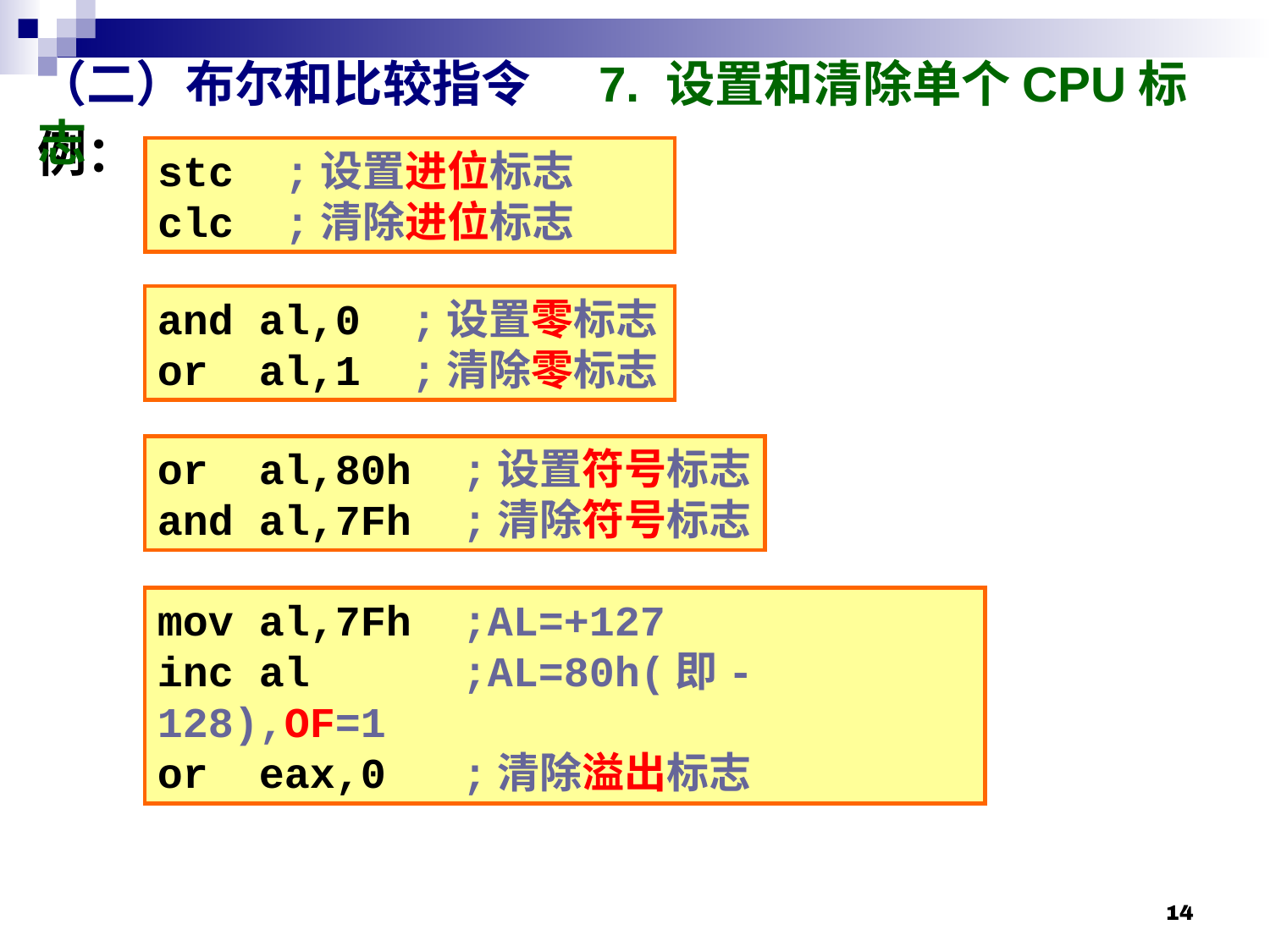

# （二）布尔和比较指令     7. 设置和清除单个CPU标志
例：
stc	;设置进位标志
clc	;清除进位标志
and al,0	;设置零标志
or  al,1	;清除零标志
or  al,80h  ;设置符号标志
and al,7Fh  ;清除符号标志
mov al,7Fh  ;AL=+127
inc al	  ;AL=80h(即-128),OF=1
or  eax,0	  ;清除溢出标志
14